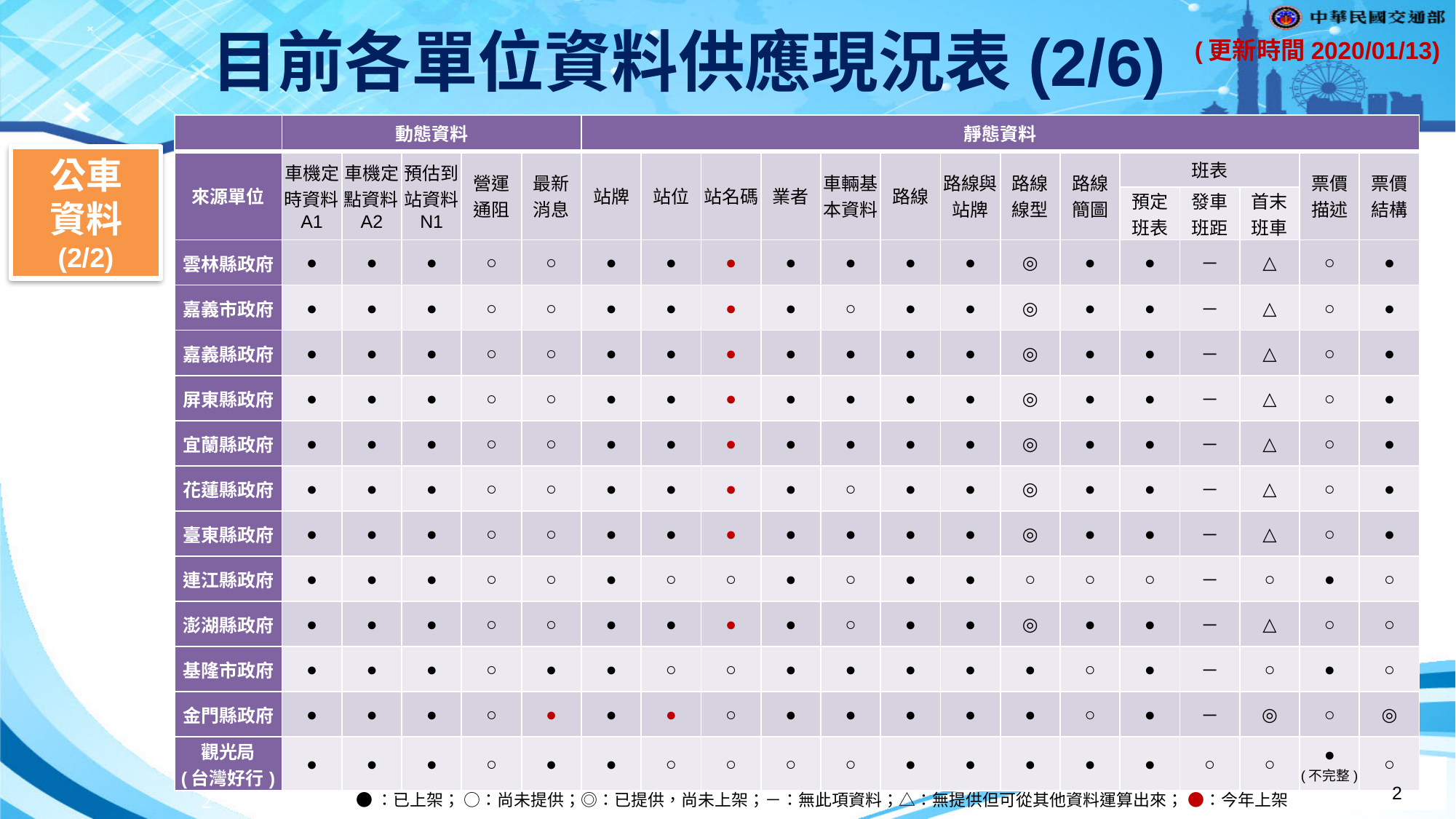

目前各單位資料供應現況表(2/6)
|  | 動態資料 |  |  |  |  | 靜態資料 |  |  |  |  |  |  |  |  |  |  |  |  |  |
| --- | --- | --- | --- | --- | --- | --- | --- | --- | --- | --- | --- | --- | --- | --- | --- | --- | --- | --- | --- |
| 來源單位 | 車機定時資料A1 | 車機定點資料A2 | 預估到站資料 N1 | 營運 通阻 | 最新 消息 | 站牌 | 站位 | 站名碼 | 業者 | 車輛基本資料 | 路線 | 路線與 站牌 | 路線 線型 | 路線 簡圖 | 班表 |  |  | 票價 描述 | 票價 結構 |
|  |  |  |  |  |  |  |  |  |  |  |  |  |  |  | 預定 班表 | 發車 班距 | 首末 班車 |  |  |
| 雲林縣政府 | ● | ● | ● | ○ | ○ | ● | ● | ● | ● | ● | ● | ● | ◎ | ● | ● | ─ | △ | ○ | ● |
| 嘉義市政府 | ● | ● | ● | ○ | ○ | ● | ● | ● | ● | ○ | ● | ● | ◎ | ● | ● | ─ | △ | ○ | ● |
| 嘉義縣政府 | ● | ● | ● | ○ | ○ | ● | ● | ● | ● | ● | ● | ● | ◎ | ● | ● | ─ | △ | ○ | ● |
| 屏東縣政府 | ● | ● | ● | ○ | ○ | ● | ● | ● | ● | ● | ● | ● | ◎ | ● | ● | ─ | △ | ○ | ● |
| 宜蘭縣政府 | ● | ● | ● | ○ | ○ | ● | ● | ● | ● | ● | ● | ● | ◎ | ● | ● | ─ | △ | ○ | ● |
| 花蓮縣政府 | ● | ● | ● | ○ | ○ | ● | ● | ● | ● | ○ | ● | ● | ◎ | ● | ● | ─ | △ | ○ | ● |
| 臺東縣政府 | ● | ● | ● | ○ | ○ | ● | ● | ● | ● | ● | ● | ● | ◎ | ● | ● | ─ | △ | ○ | ● |
| 連江縣政府 | ● | ● | ● | ○ | ○ | ● | ○ | ○ | ● | ○ | ● | ● | ○ | ○ | ○ | ─ | ○ | ● | ○ |
| 澎湖縣政府 | ● | ● | ● | ○ | ○ | ● | ● | ● | ● | ○ | ● | ● | ◎ | ● | ● | ─ | △ | ○ | ○ |
| 基隆市政府 | ● | ● | ● | ○ | ● | ● | ○ | ○ | ● | ● | ● | ● | ● | ○ | ● | ─ | ○ | ● | ○ |
| 金門縣政府 | ● | ● | ● | ○ | ● | ● | ● | ○ | ● | ● | ● | ● | ● | ○ | ● | ─ | ◎ | ○ | ◎ |
| 觀光局 (台灣好行) | ● | ● | ● | ○ | ● | ● | ○ | ○ | ○ | ○ | ● | ● | ● | ● | ● | ○ | ○ | ● (不完整) | ○ |
公車
資料
(2/2)
2
2
●：已上架； ○：尚未提供；◎：已提供，尚未上架；－：無此項資料；△：無提供但可從其他資料運算出來； ●：今年上架